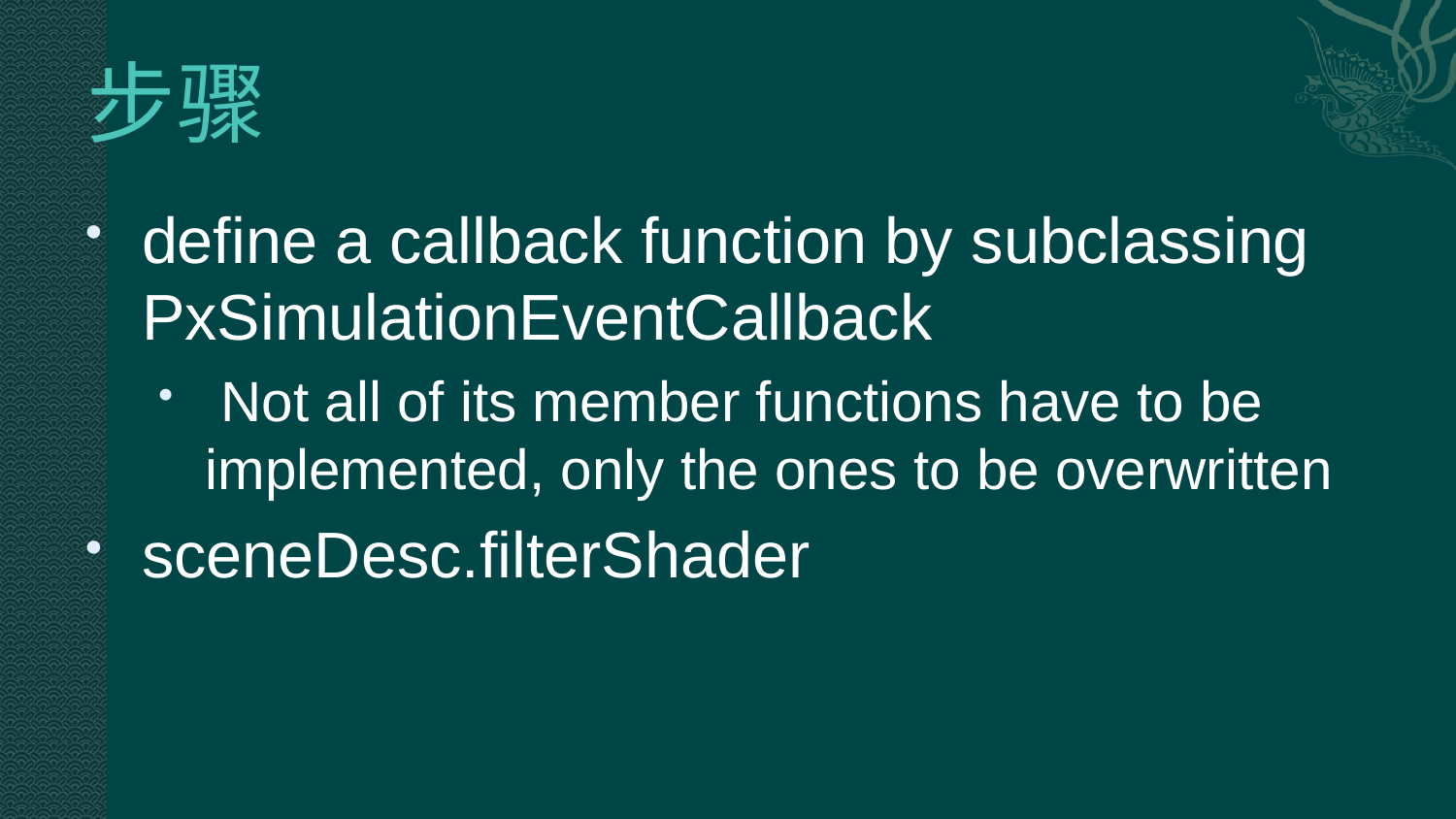

# 步骤
define a callback function by subclassing PxSimulationEventCallback
 Not all of its member functions have to be implemented, only the ones to be overwritten
sceneDesc.filterShader